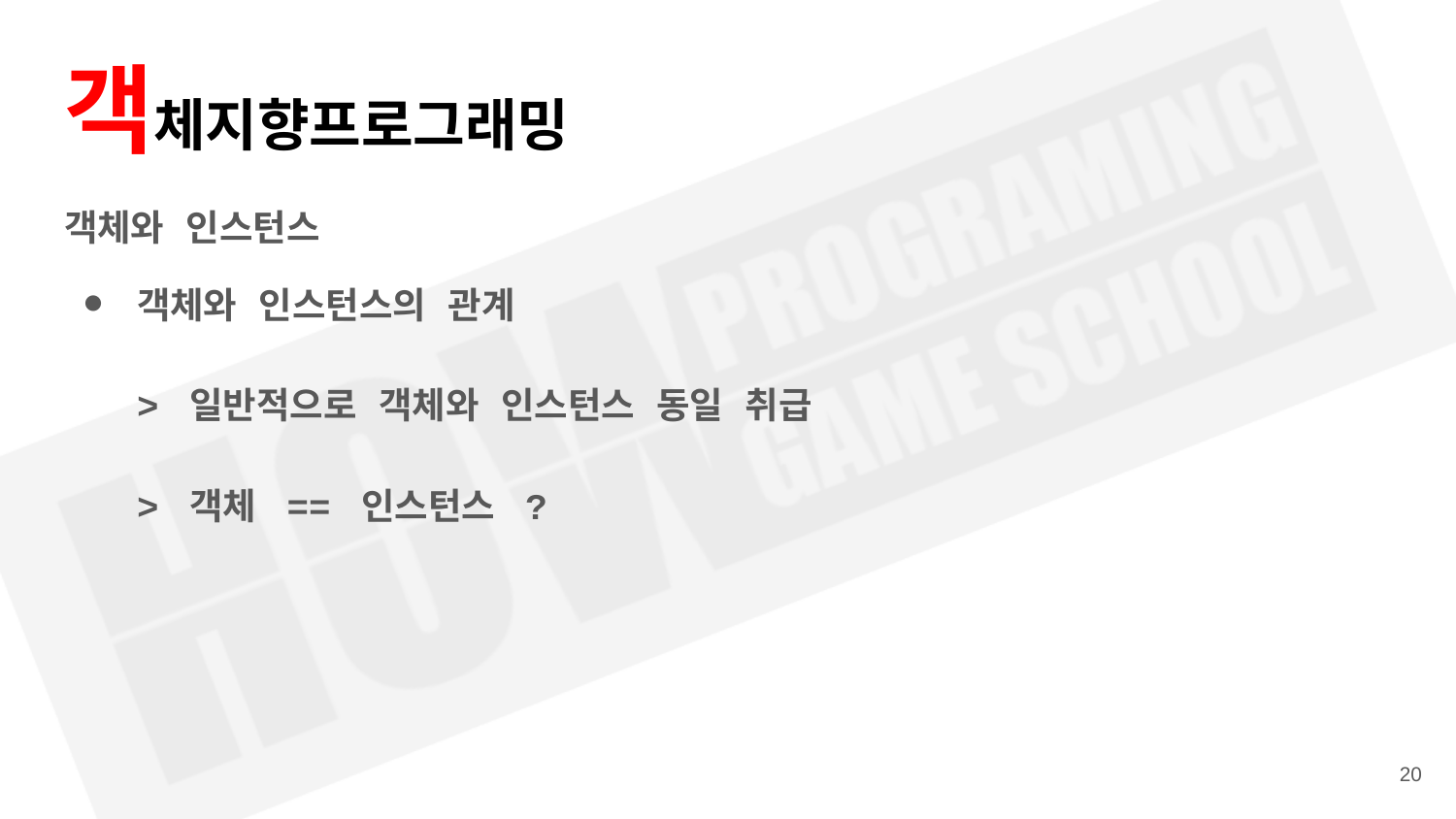

# 객체지향프로그래밍
객체와 인스턴스
객체와 인스턴스의 관계
> 일반적으로 객체와 인스턴스 동일 취급
> 객체 == 인스턴스 ?
20